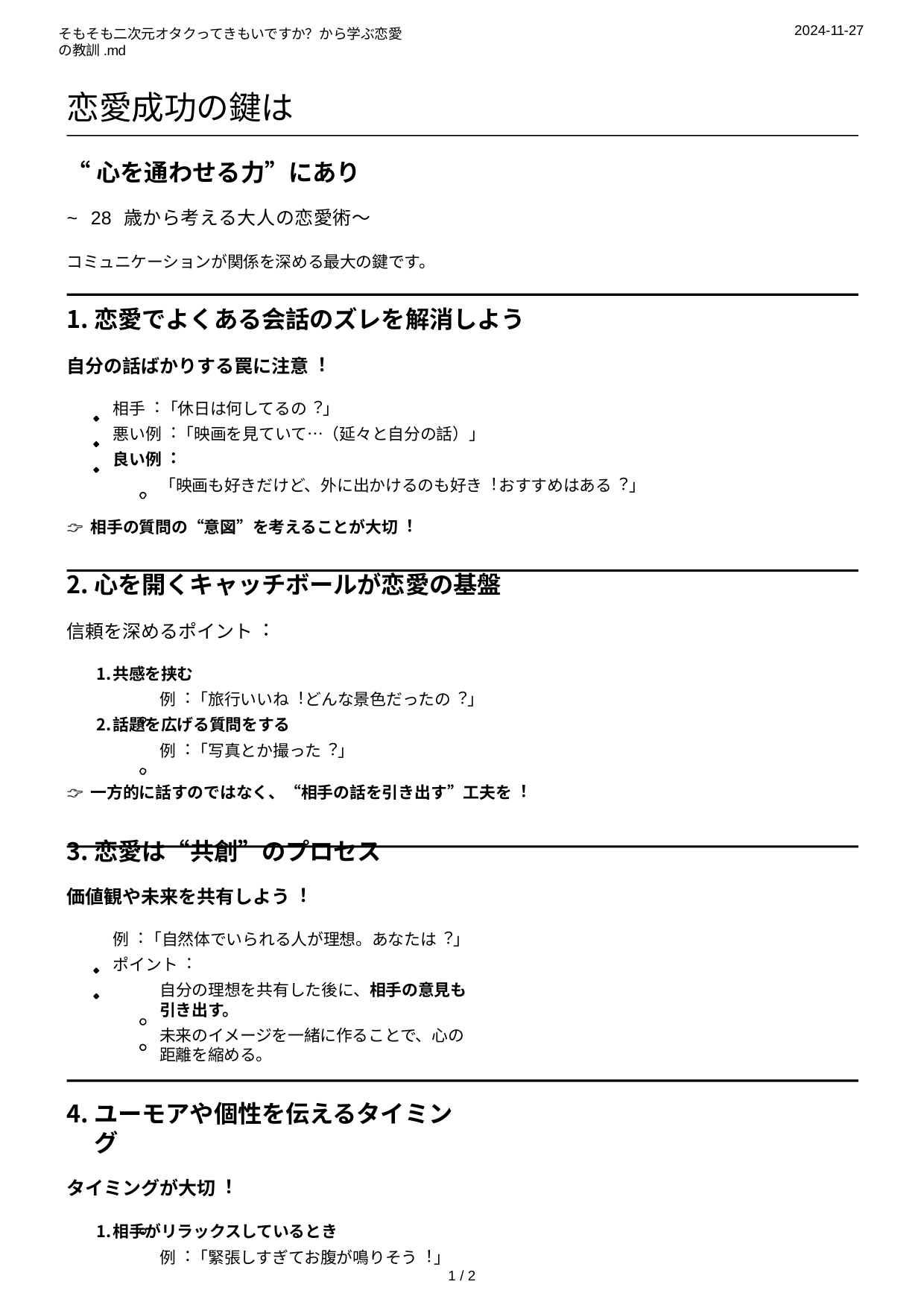

2024-11-27
そもそも⼆次元オタクってきもいですか？から学ぶ恋愛の教訓.md
恋愛成功の鍵は

“⼼を通わせる⼒”にあり
~ 28 歳から考える⼤⼈の恋愛術〜
コミュニケーションが関係を深める最⼤の鍵です。

恋愛でよくある会話のズレを解消しよう
⾃分の話ばかりする罠に注意︕
相⼿︓「休⽇は何してるの︖」
悪い例︓「映画を⾒ていて…（延々と⾃分の話）」
良い例︓
「映画も好きだけど、外に出かけるのも好き︕おすすめはある︖」
👉 相⼿の質問の“意図”を考えることが⼤切︕

⼼を開くキャッチボールが恋愛の基盤
信頼を深めるポイント︓
共感を挟む
例︓「旅⾏いいね︕どんな景⾊だったの︖」
話題を広げる質問をする
例︓「写真とか撮った︖」
👉 ⼀⽅的に話すのではなく、“相⼿の話を引き出す”⼯夫を︕

恋愛は“共創”のプロセス
価値観や未来を共有しよう︕
例︓「⾃然体でいられる⼈が理想。あなたは︖」ポイント︓
⾃分の理想を共有した後に、相⼿の意⾒も引き出す。
未来のイメージを⼀緒に作ることで、⼼の距離を縮める。

ユーモアや個性を伝えるタイミング
タイミングが⼤切︕
相⼿がリラックスしているとき
例︓「緊張しすぎてお腹が鳴りそう︕」

1 / 2